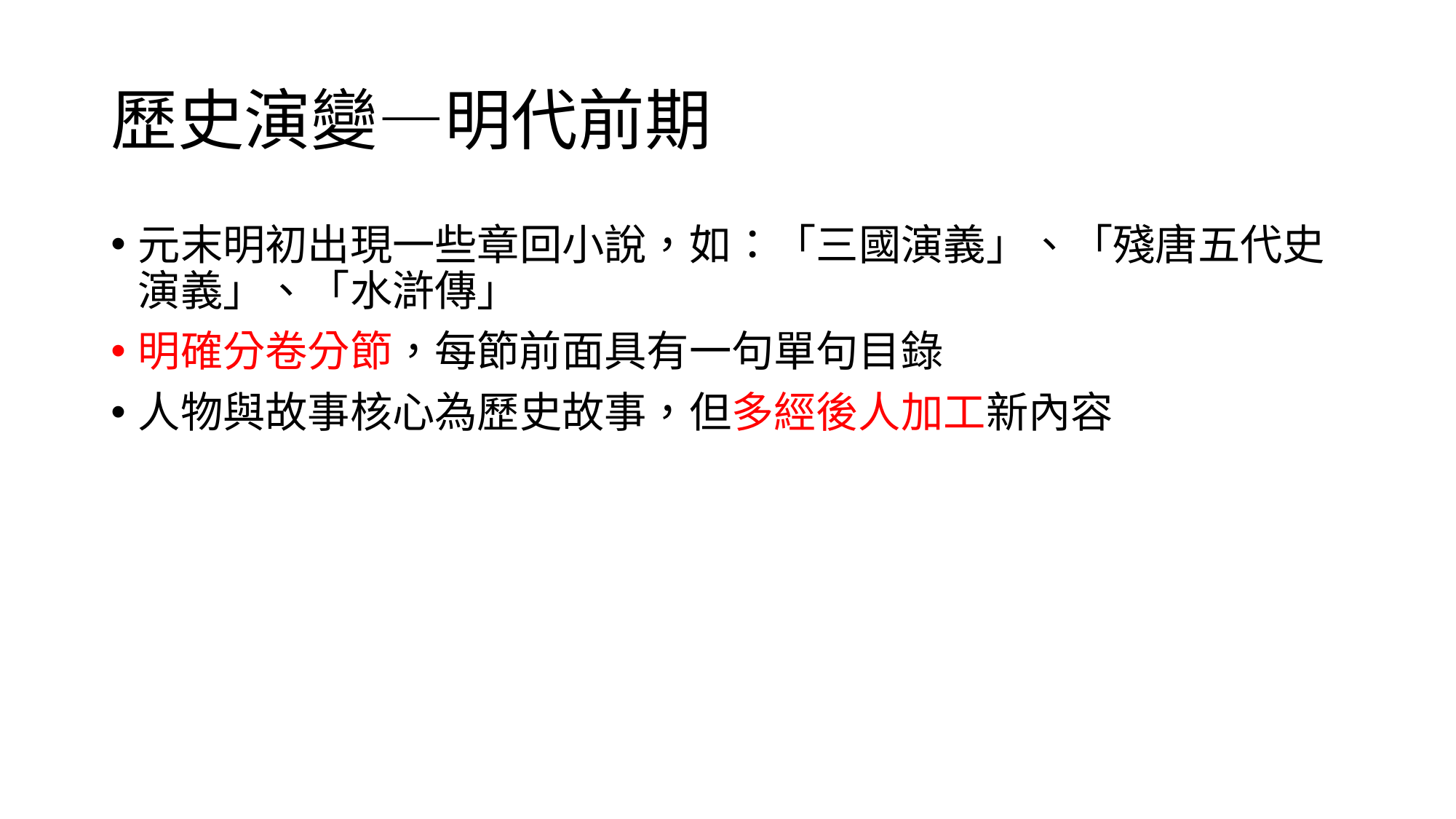

# 歷史演變—明代前期
元末明初出現一些章回小說，如：「三國演義」、「殘唐五代史演義」、「水滸傳」
明確分卷分節，每節前面具有一句單句目錄
人物與故事核心為歷史故事，但多經後人加工新內容